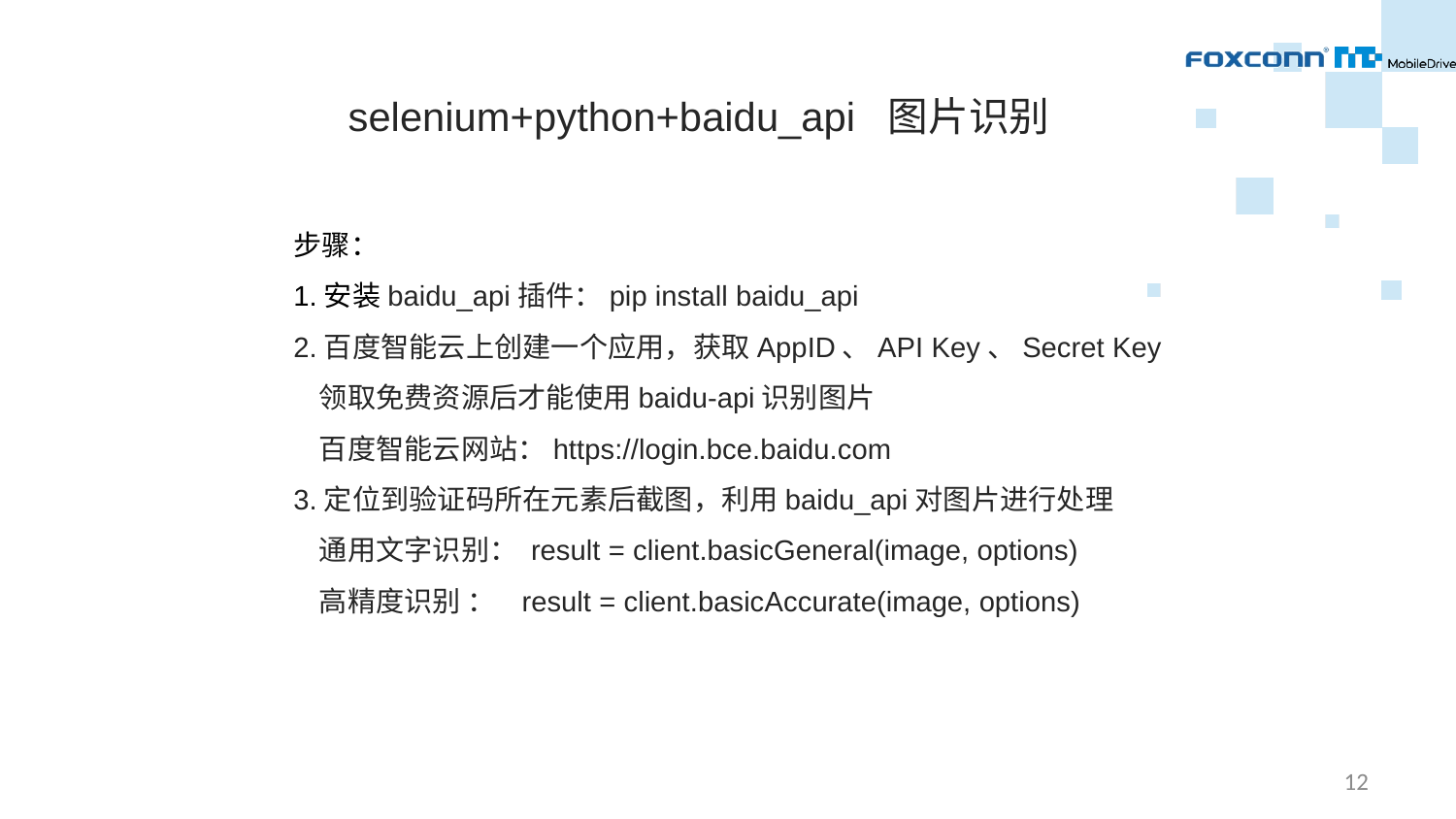

selenium+python+baidu_api  图片识别
步骤：
1.安装baidu_api插件：pip install baidu_api
2.百度智能云上创建一个应用，获取AppID、API Key、Secret Key
   领取免费资源后才能使用baidu-api识别图片
   百度智能云网站：https://login.bce.baidu.com
3.定位到验证码所在元素后截图，利用baidu_api对图片进行处理
   通用文字识别： result = client.basicGeneral(image, options)
   高精度识别 ：   result = client.basicAccurate(image, options)
12